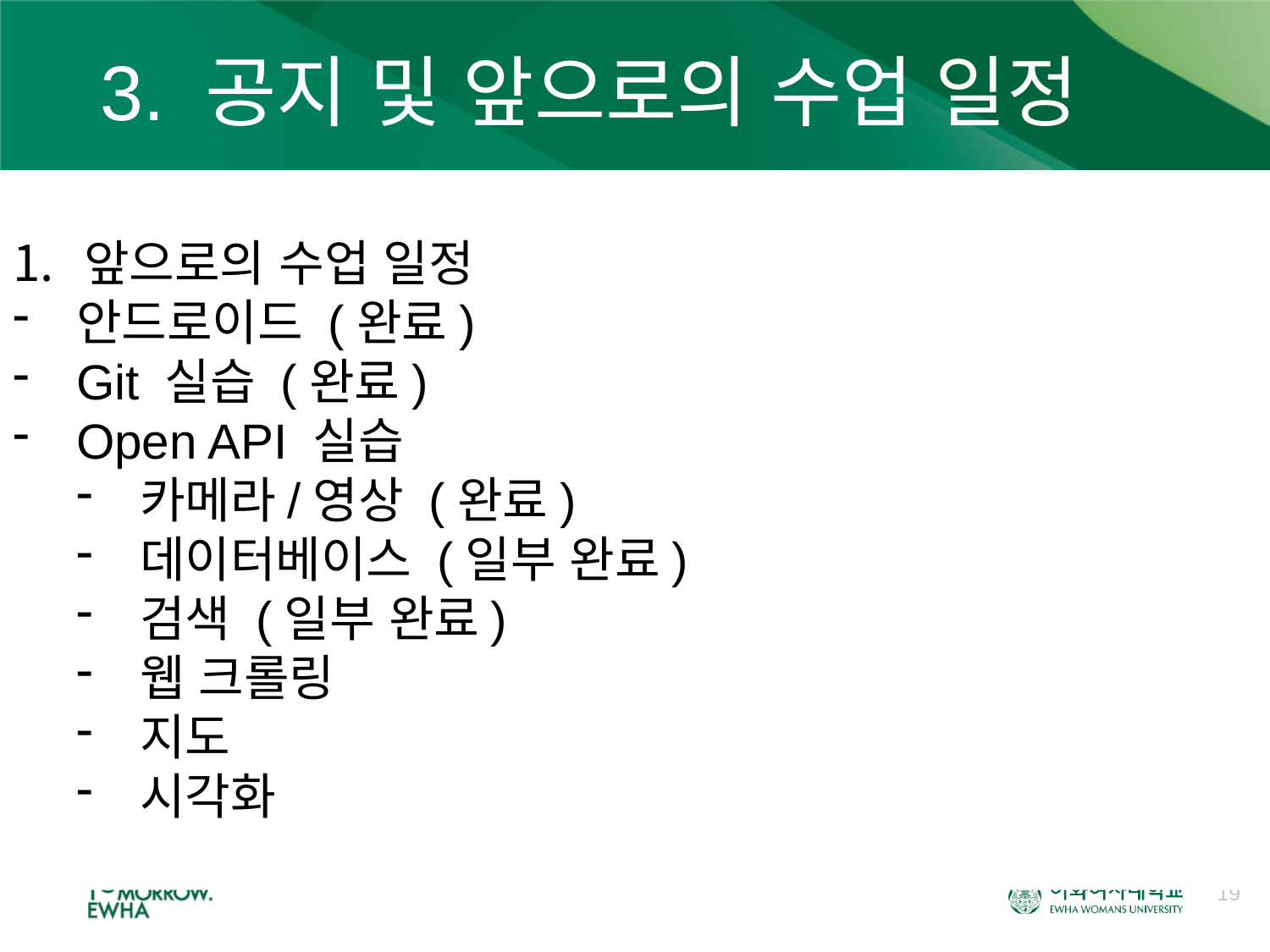

# 3. 공지 및 앞으로의 수업 일정
앞으로의 수업 일정
안드로이드 (완료)
Git 실습 (완료)
Open API 실습
카메라/영상 (완료)
데이터베이스 (일부 완료)
검색 (일부 완료)
웹 크롤링
지도
시각화

19